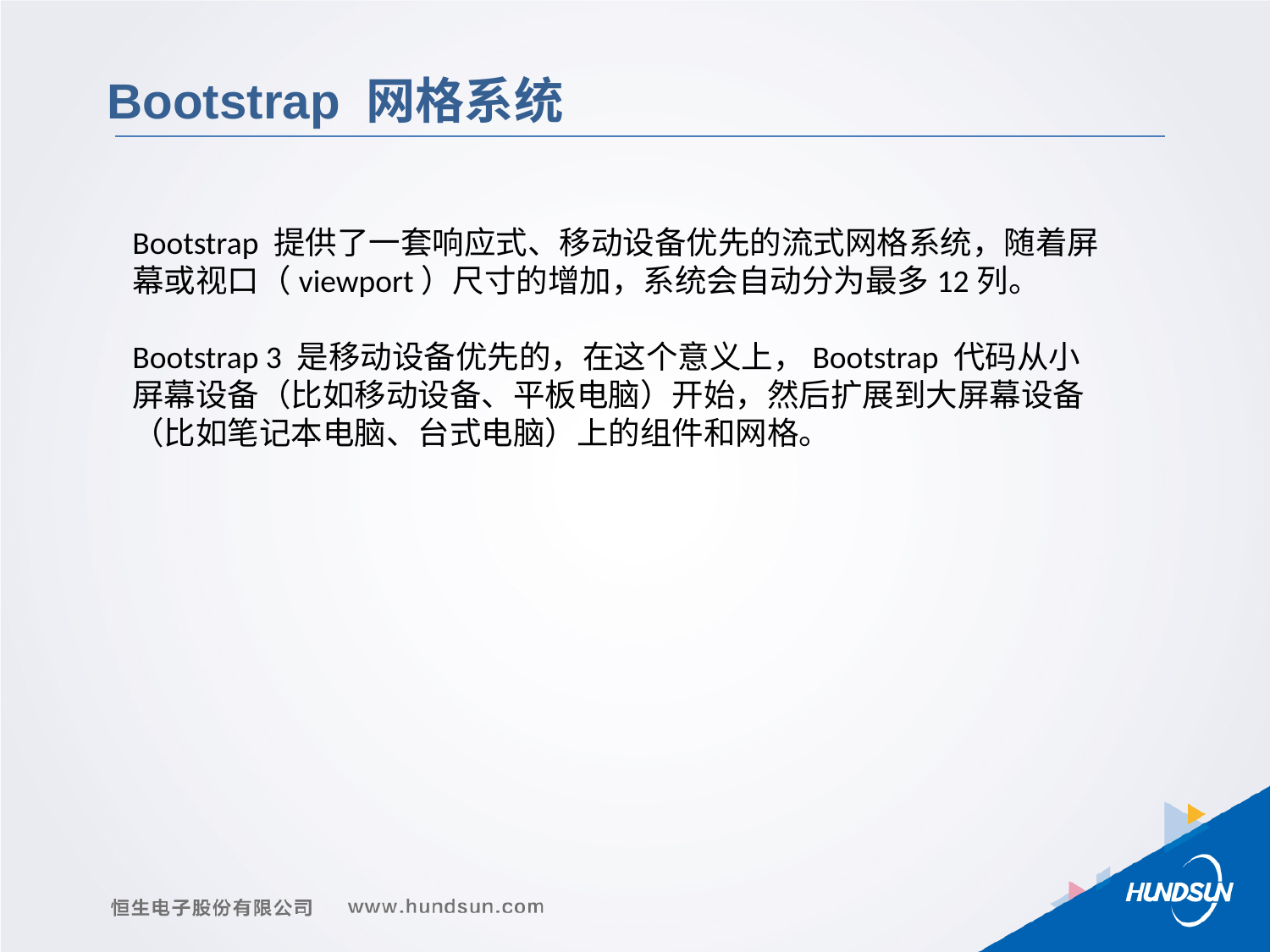

Bootstrap 网格系统
Bootstrap 提供了一套响应式、移动设备优先的流式网格系统，随着屏幕或视口（viewport）尺寸的增加，系统会自动分为最多12列。

Bootstrap 3 是移动设备优先的，在这个意义上，Bootstrap 代码从小屏幕设备（比如移动设备、平板电脑）开始，然后扩展到大屏幕设备（比如笔记本电脑、台式电脑）上的组件和网格。